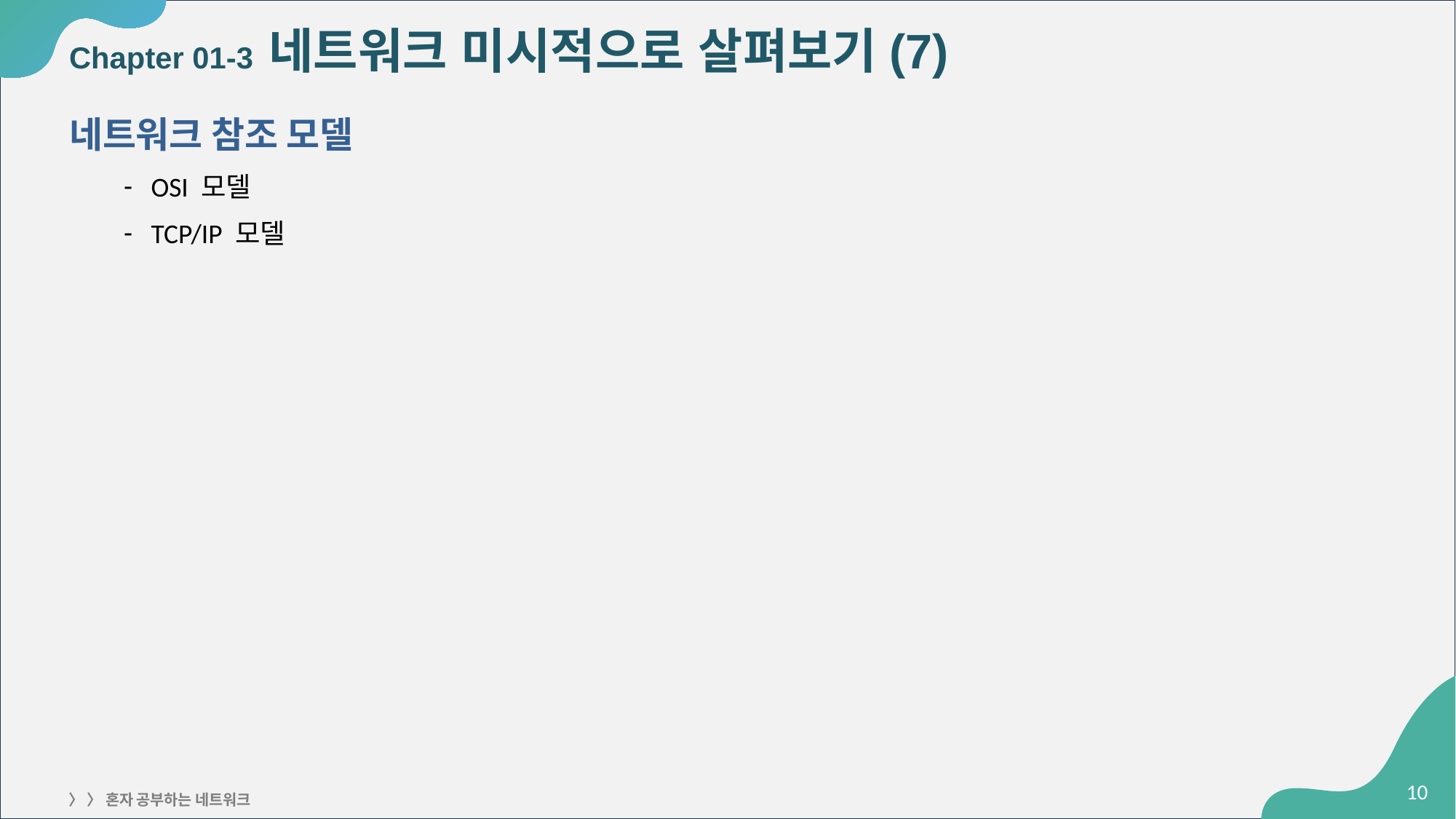

# Chapter 01-3 네트워크 미시적으로 살펴보기(7)
네트워크 참조 모델
OSI 모델
TCP/IP 모델
10
〉 〉 혼자 공부하는 네트워크